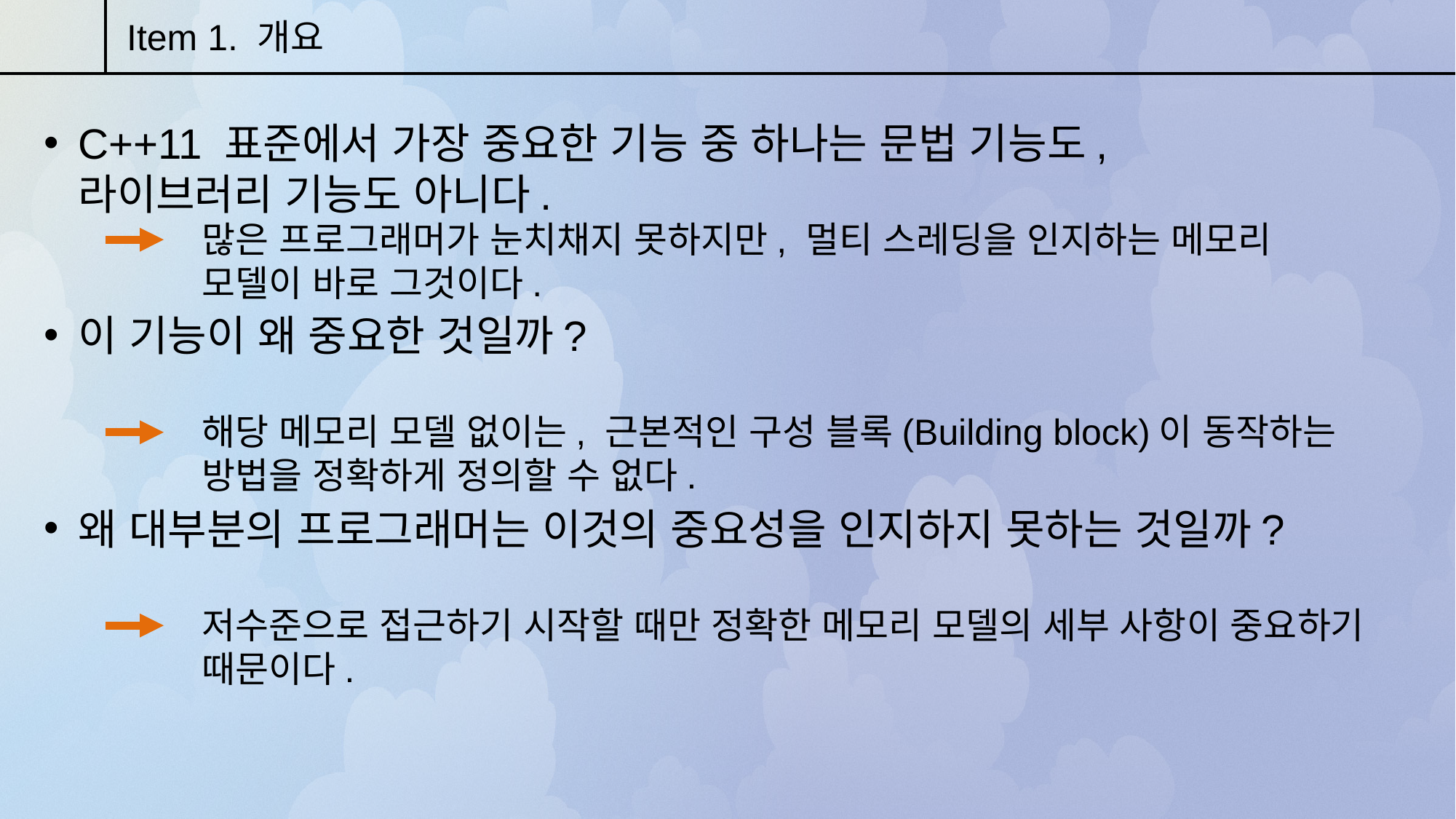

Item 1. 개요
C++11 표준에서 가장 중요한 기능 중 하나는 문법 기능도, 라이브러리 기능도 아니다.
많은 프로그래머가 눈치채지 못하지만, 멀티 스레딩을 인지하는 메모리 모델이 바로 그것이다.
이 기능이 왜 중요한 것일까?
해당 메모리 모델 없이는, 근본적인 구성 블록(Building block)이 동작하는 방법을 정확하게 정의할 수 없다.
왜 대부분의 프로그래머는 이것의 중요성을 인지하지 못하는 것일까?
저수준으로 접근하기 시작할 때만 정확한 메모리 모델의 세부 사항이 중요하기 때문이다.